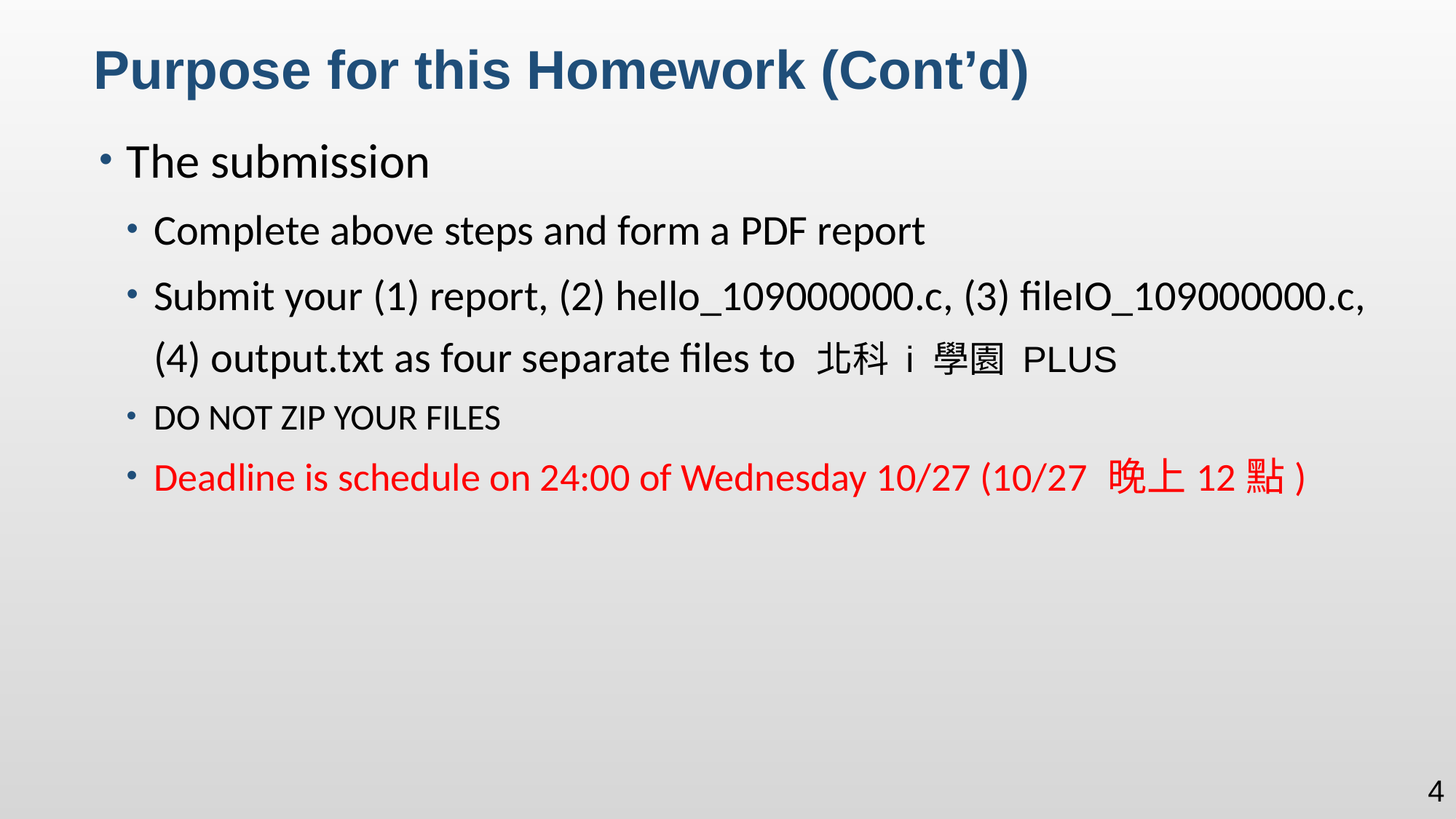

Purpose for this Homework (Cont’d)
The submission
Complete above steps and form a PDF report
Submit your (1) report, (2) hello_109000000.c, (3) fileIO_109000000.c, (4) output.txt as four separate files to 北科 i 學園 PLUS
DO NOT ZIP YOUR FILES
Deadline is schedule on 24:00 of Wednesday 10/27 (10/27 晚上12點)

4